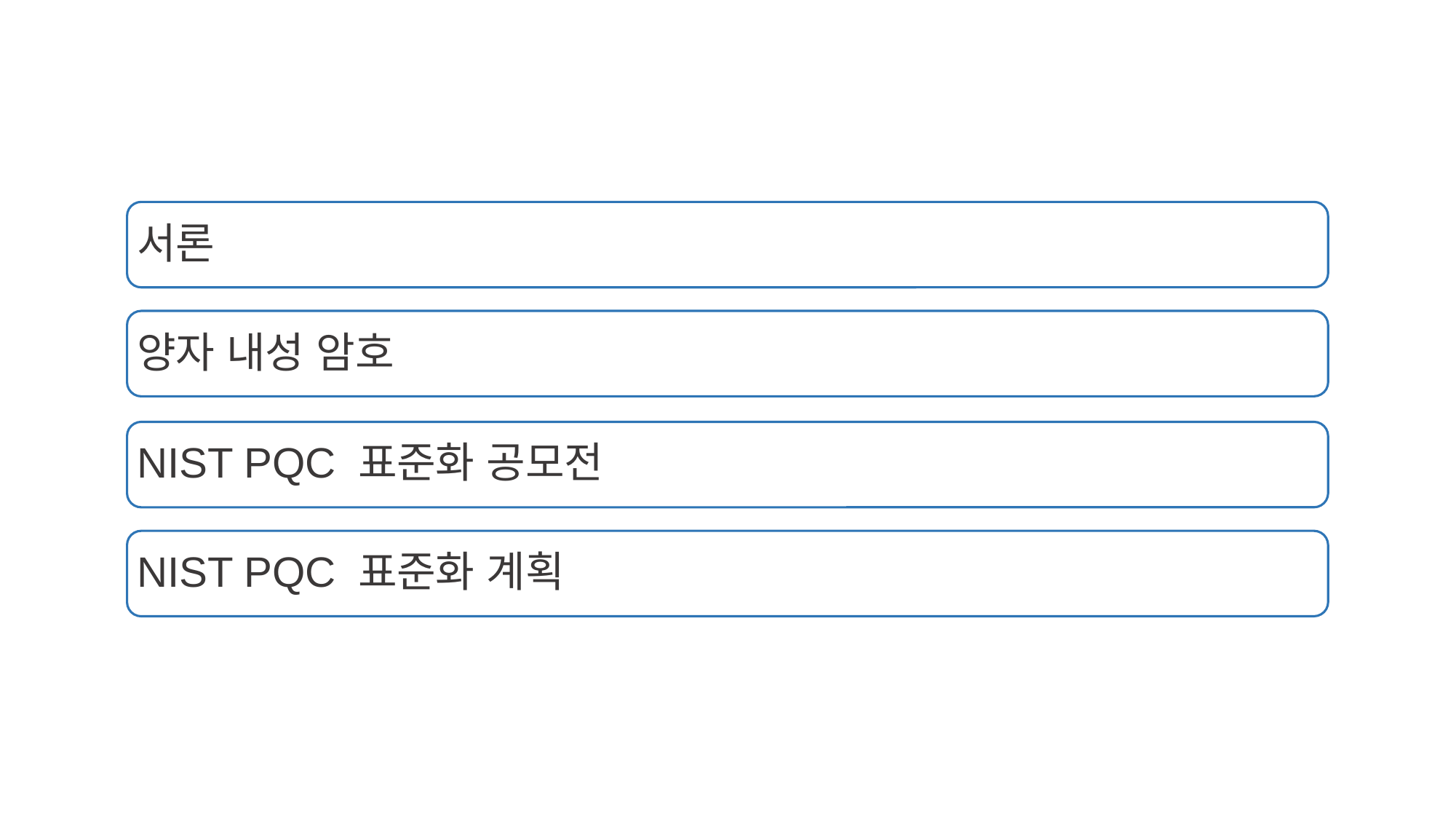

서론
양자 내성 암호
NIST PQC 표준화 공모전
NIST PQC 표준화 계획